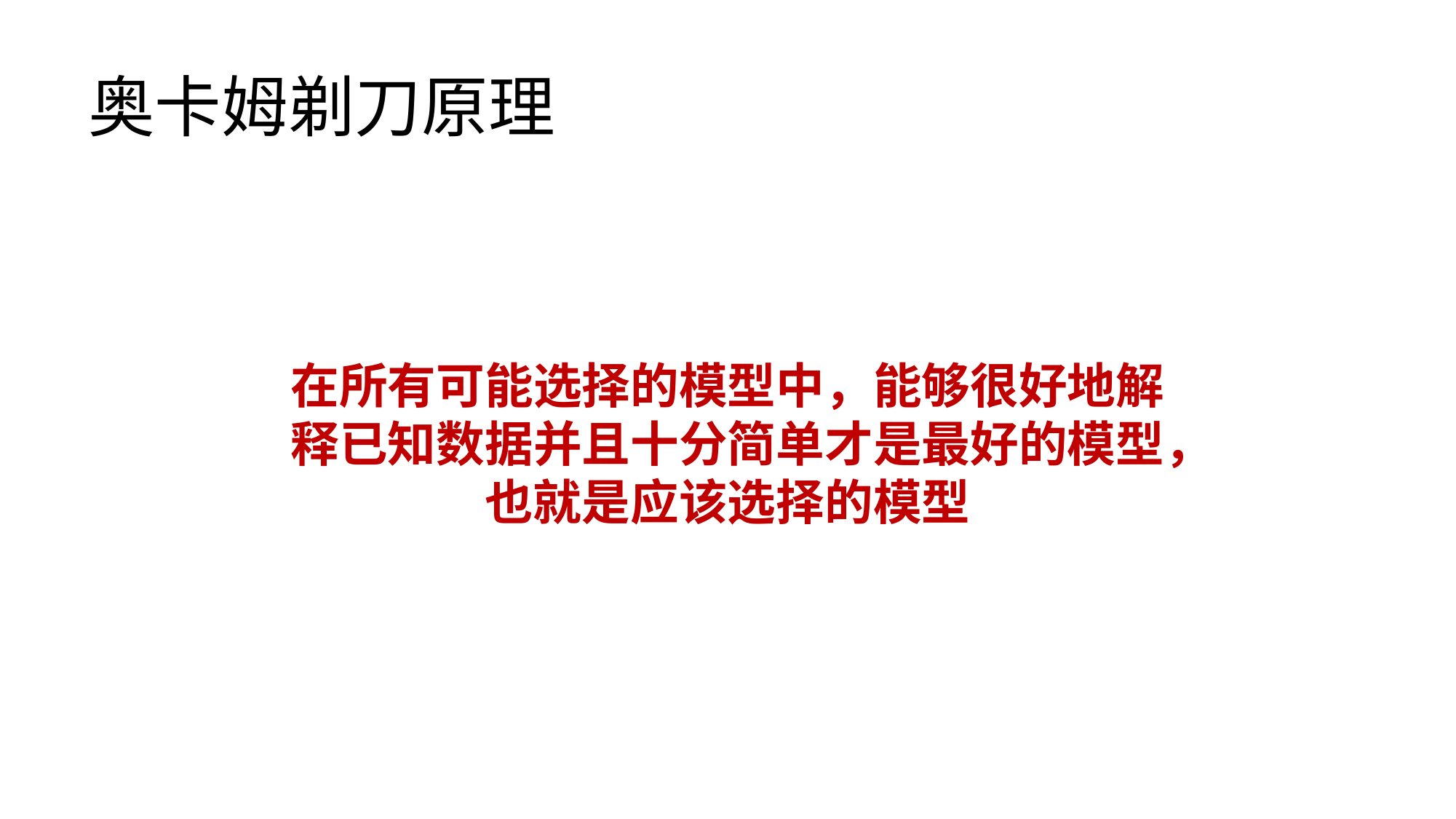

# 奥卡姆剃刀原理

在所有可能选择的模型中，能够很好地解释已知数据并且十分简单才是最好的模型，也就是应该选择的模型